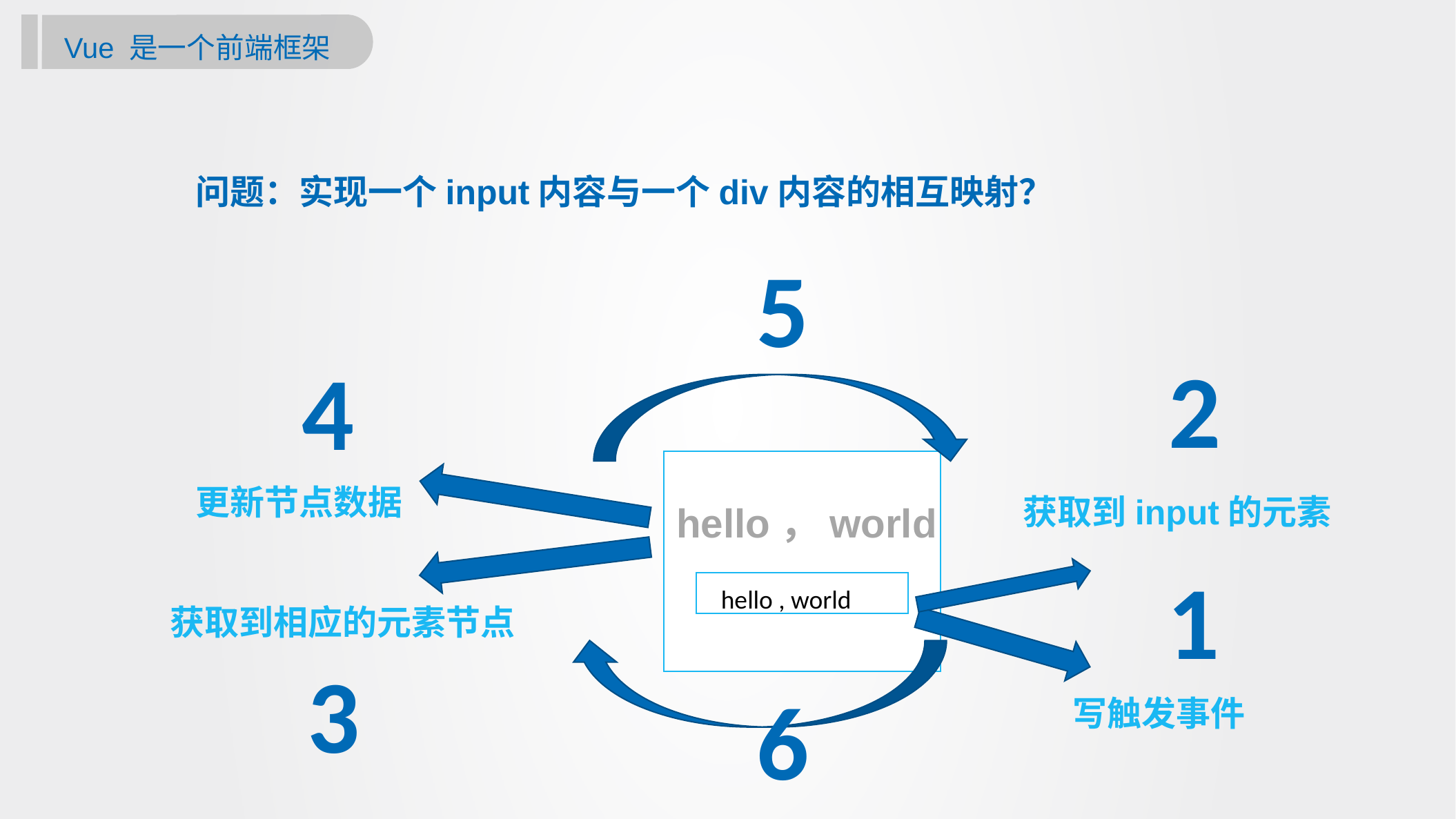

Vue 是一个前端框架
问题：实现一个input内容与一个div内容的相互映射？
5
2
4

更新节点数据

获取到input的元素
hello，world

1

hello , world
获取到相应的元素节点

3
6
写触发事件